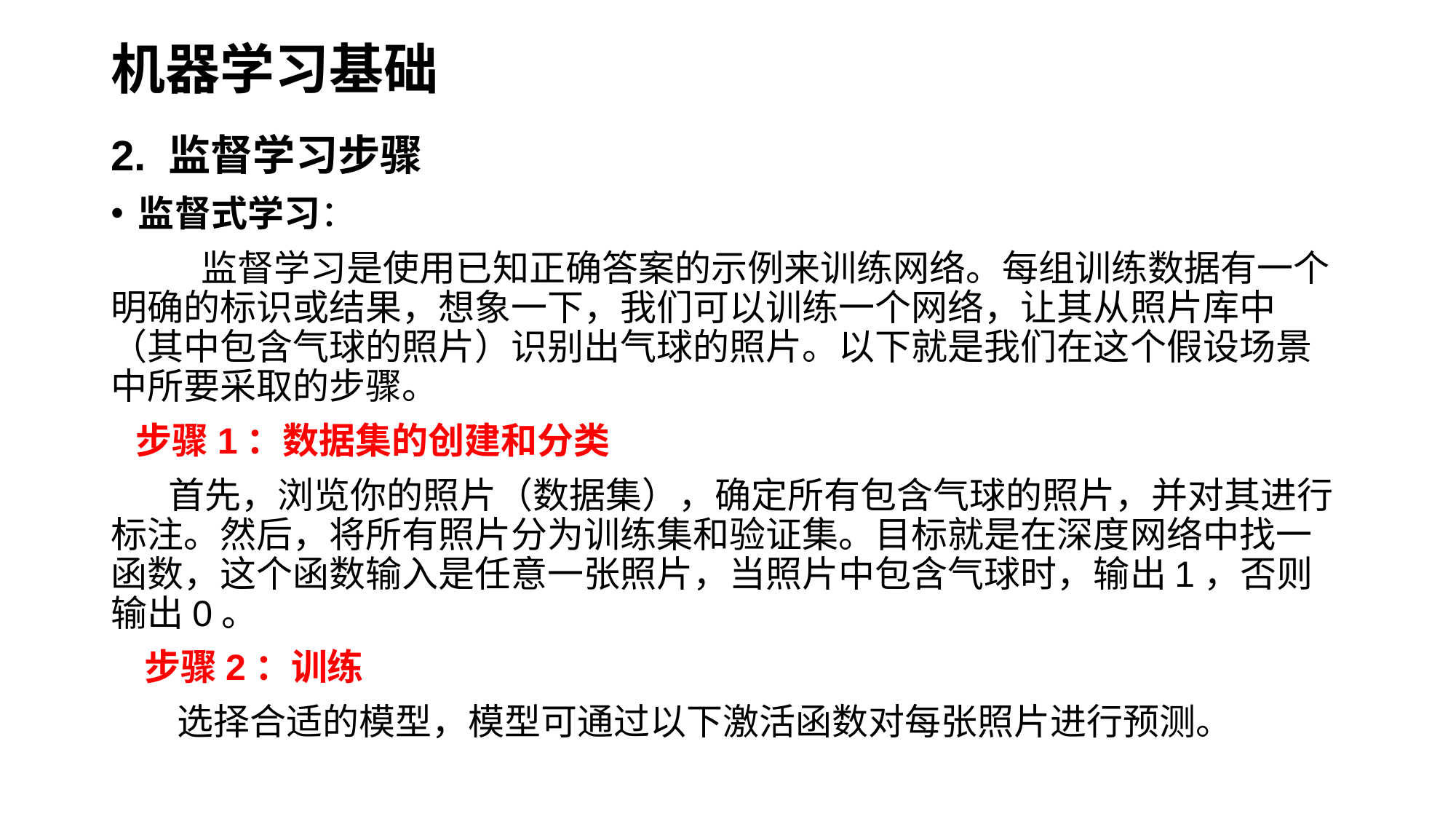

# 机器学习基础
2. 监督学习步骤
监督式学习：
          监督学习是使用已知正确答案的示例来训练网络。每组训练数据有一个明确的标识或结果，想象一下，我们可以训练一个网络，让其从照片库中（其中包含气球的照片）识别出气球的照片。以下就是我们在这个假设场景中所要采取的步骤。
  步骤1：数据集的创建和分类
      首先，浏览你的照片（数据集），确定所有包含气球的照片，并对其进行标注。然后，将所有照片分为训练集和验证集。目标就是在深度网络中找一函数，这个函数输入是任意一张照片，当照片中包含气球时，输出1，否则输出0。
   步骤2：训练
       选择合适的模型，模型可通过以下激活函数对每张照片进行预测。